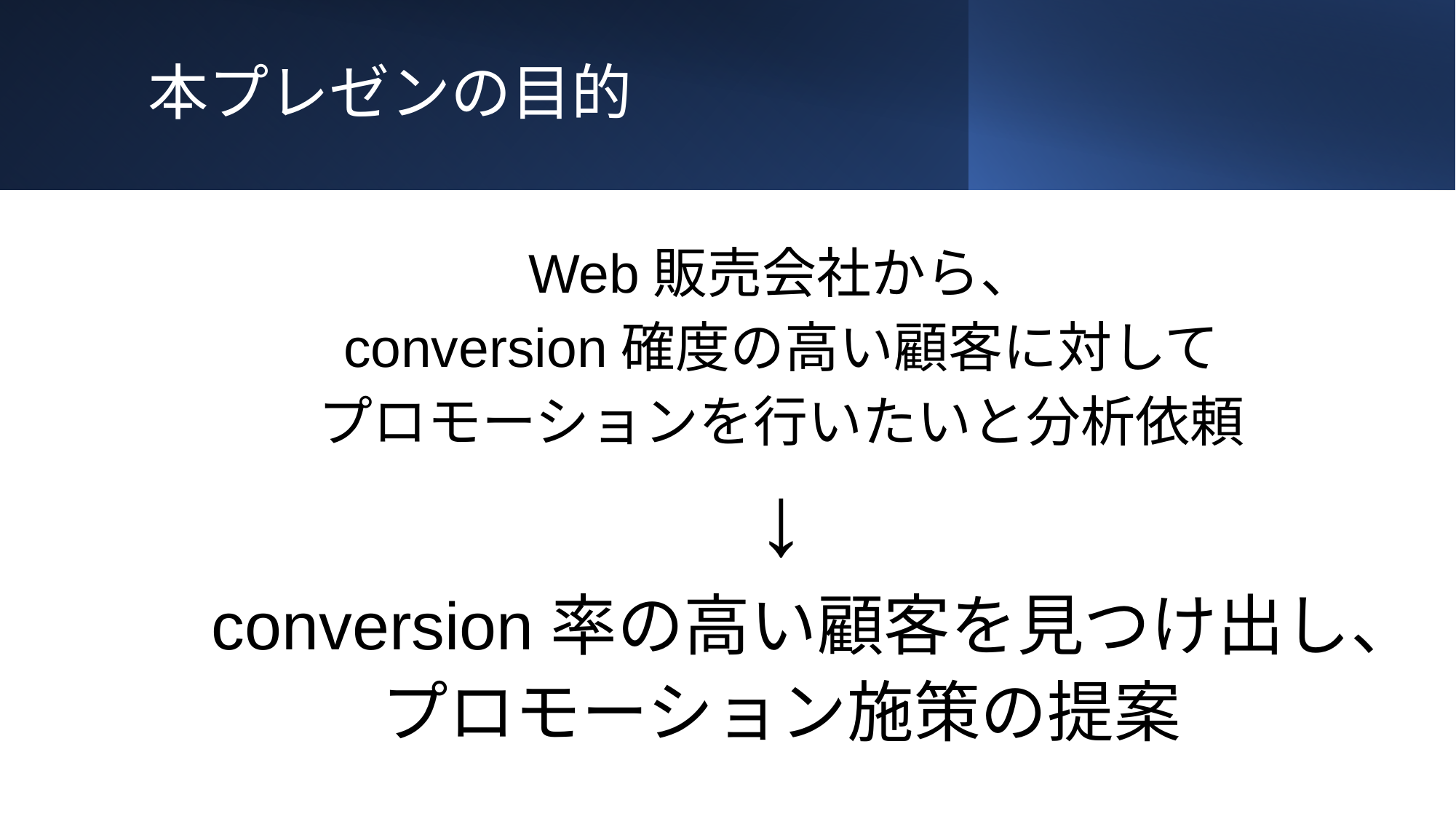

本プレゼンの目的
Web販売会社から、
conversion確度の高い顧客に対して
プロモーションを行いたいと分析依頼
↓
conversion率の高い顧客を見つけ出し、
プロモーション施策の提案